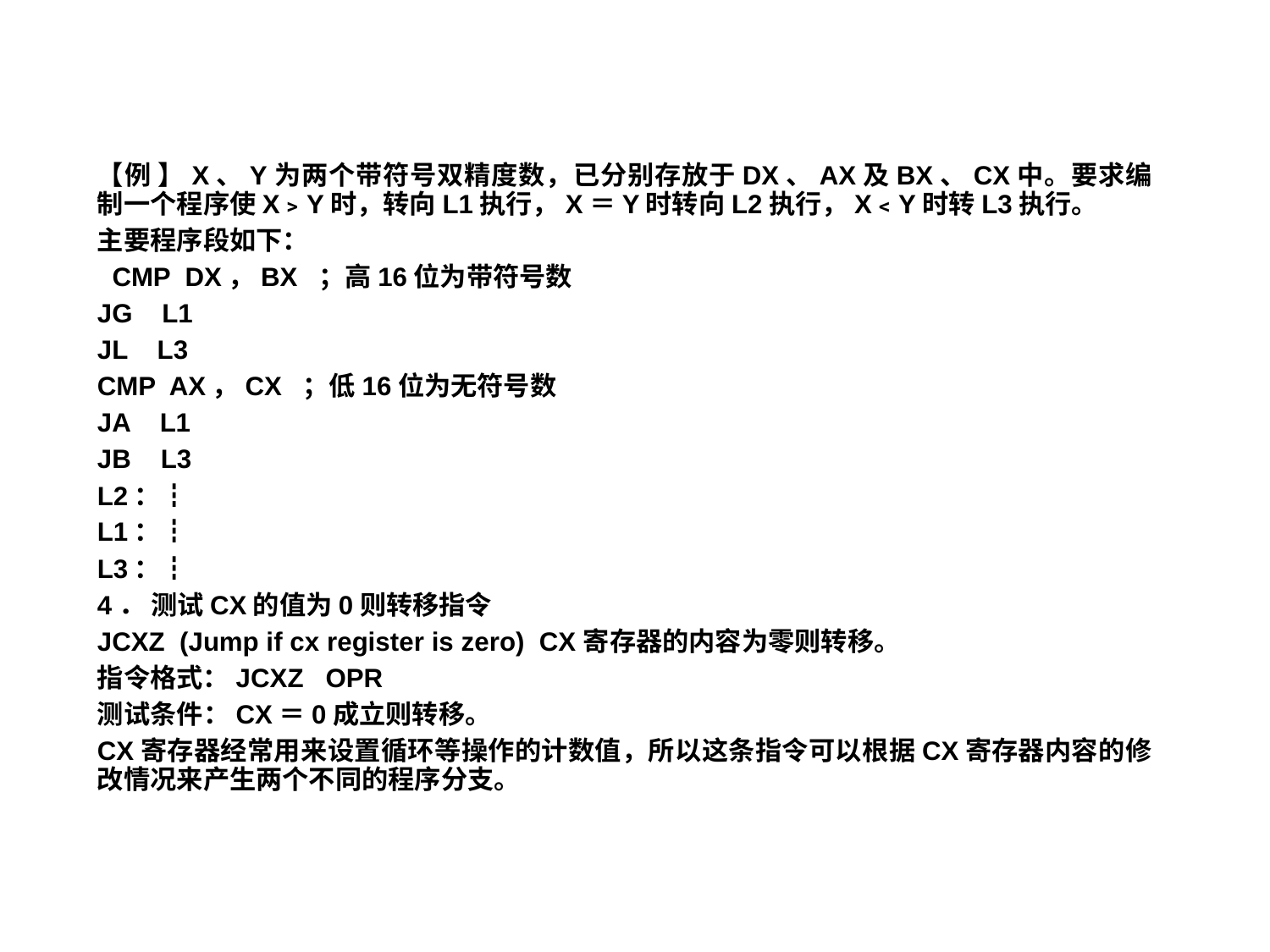

【例 】X、Y为两个带符号双精度数，已分别存放于DX、AX及BX、CX中。要求编制一个程序使X﹥Y时，转向L1执行，X＝Y时转向L2执行，X﹤Y时转L3执行。
主要程序段如下：
  CMP  DX，BX  ；高16位为带符号数
JG    L1
JL    L3
CMP  AX，CX  ；低16位为无符号数
JA    L1
JB    L3
L2：┇
L1：┇
L3：┇
4． 测试CX的值为0则转移指令
JCXZ  (Jump if cx register is zero)  CX寄存器的内容为零则转移。
指令格式：JCXZ   OPR
测试条件：CX＝0成立则转移。
CX寄存器经常用来设置循环等操作的计数值，所以这条指令可以根据CX寄存器内容的修改情况来产生两个不同的程序分支。